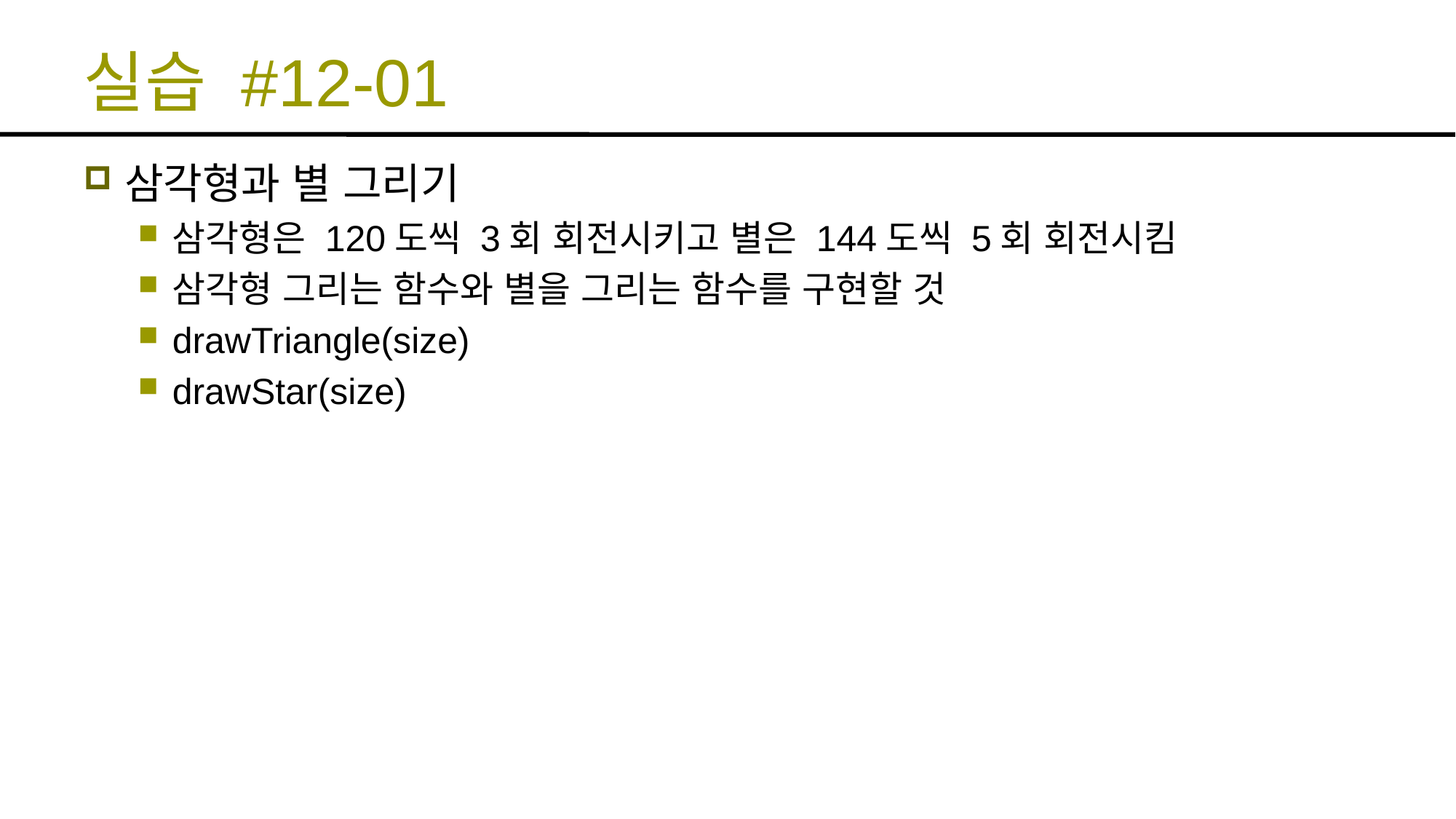

# 실습 #12-01
삼각형과 별 그리기
삼각형은 120도씩 3회 회전시키고 별은 144도씩 5회 회전시킴
삼각형 그리는 함수와 별을 그리는 함수를 구현할 것
drawTriangle(size)
drawStar(size)